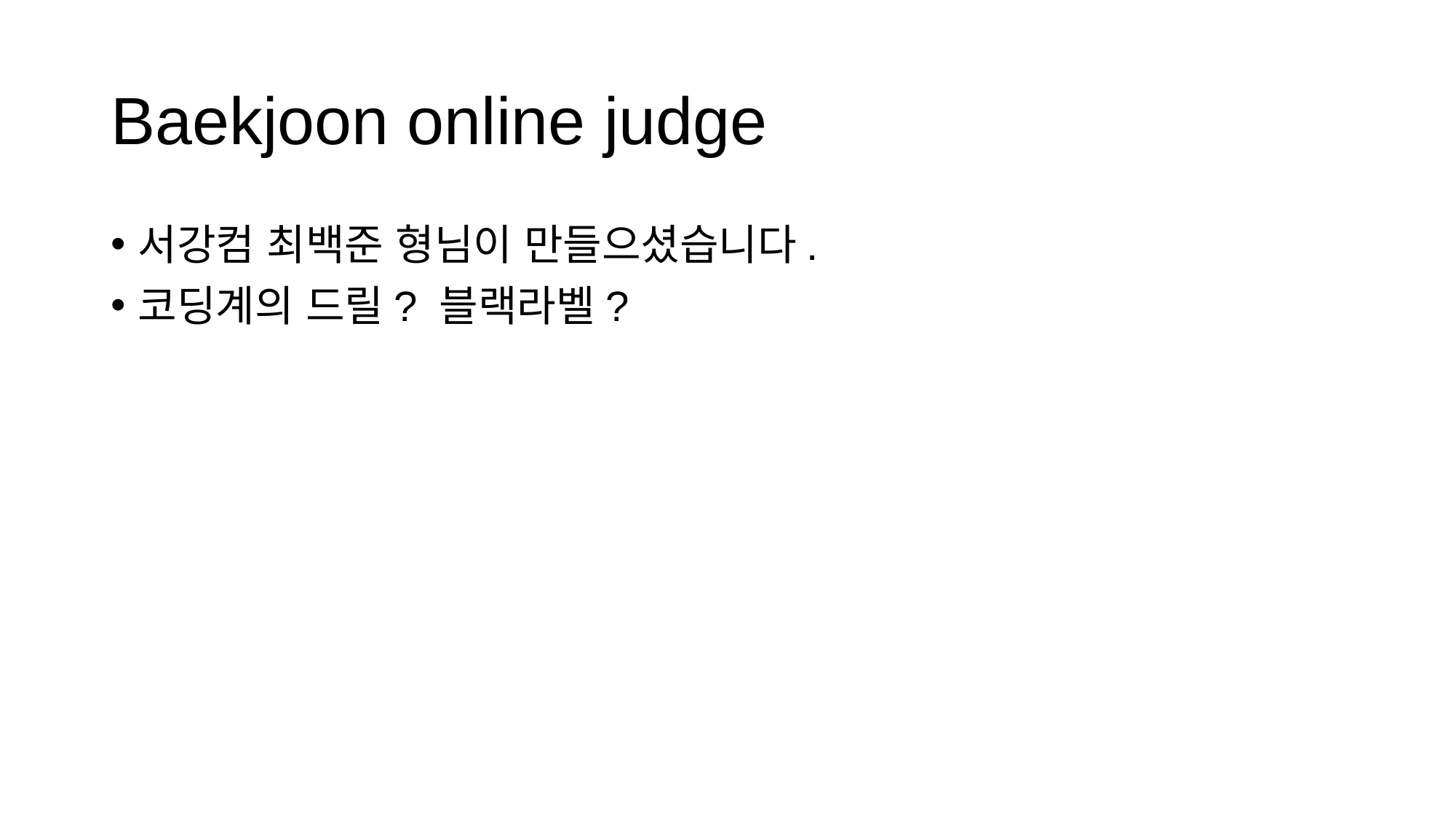

# Baekjoon online judge
서강컴 최백준 형님이 만들으셨습니다.
코딩계의 드릴? 블랙라벨?